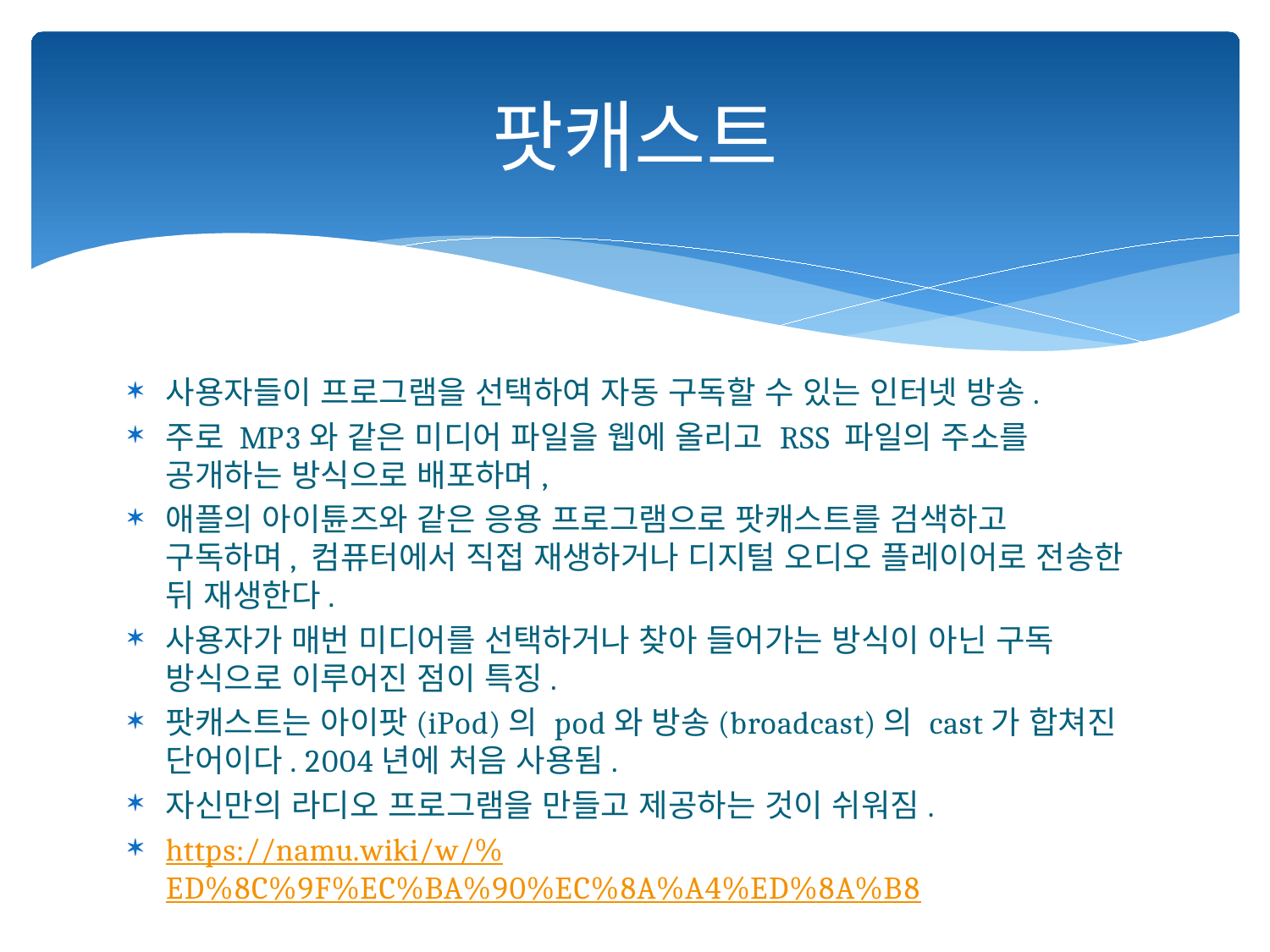

# 팟캐스트
사용자들이 프로그램을 선택하여 자동 구독할 수 있는 인터넷 방송.
주로 MP3와 같은 미디어 파일을 웹에 올리고 RSS 파일의 주소를 공개하는 방식으로 배포하며,
애플의 아이튠즈와 같은 응용 프로그램으로 팟캐스트를 검색하고 구독하며, 컴퓨터에서 직접 재생하거나 디지털 오디오 플레이어로 전송한 뒤 재생한다.
사용자가 매번 미디어를 선택하거나 찾아 들어가는 방식이 아닌 구독 방식으로 이루어진 점이 특징.
팟캐스트는 아이팟(iPod)의 pod와 방송(broadcast)의 cast가 합쳐진 단어이다. 2004년에 처음 사용됨.
자신만의 라디오 프로그램을 만들고 제공하는 것이 쉬워짐.
https://namu.wiki/w/%ED%8C%9F%EC%BA%90%EC%8A%A4%ED%8A%B8